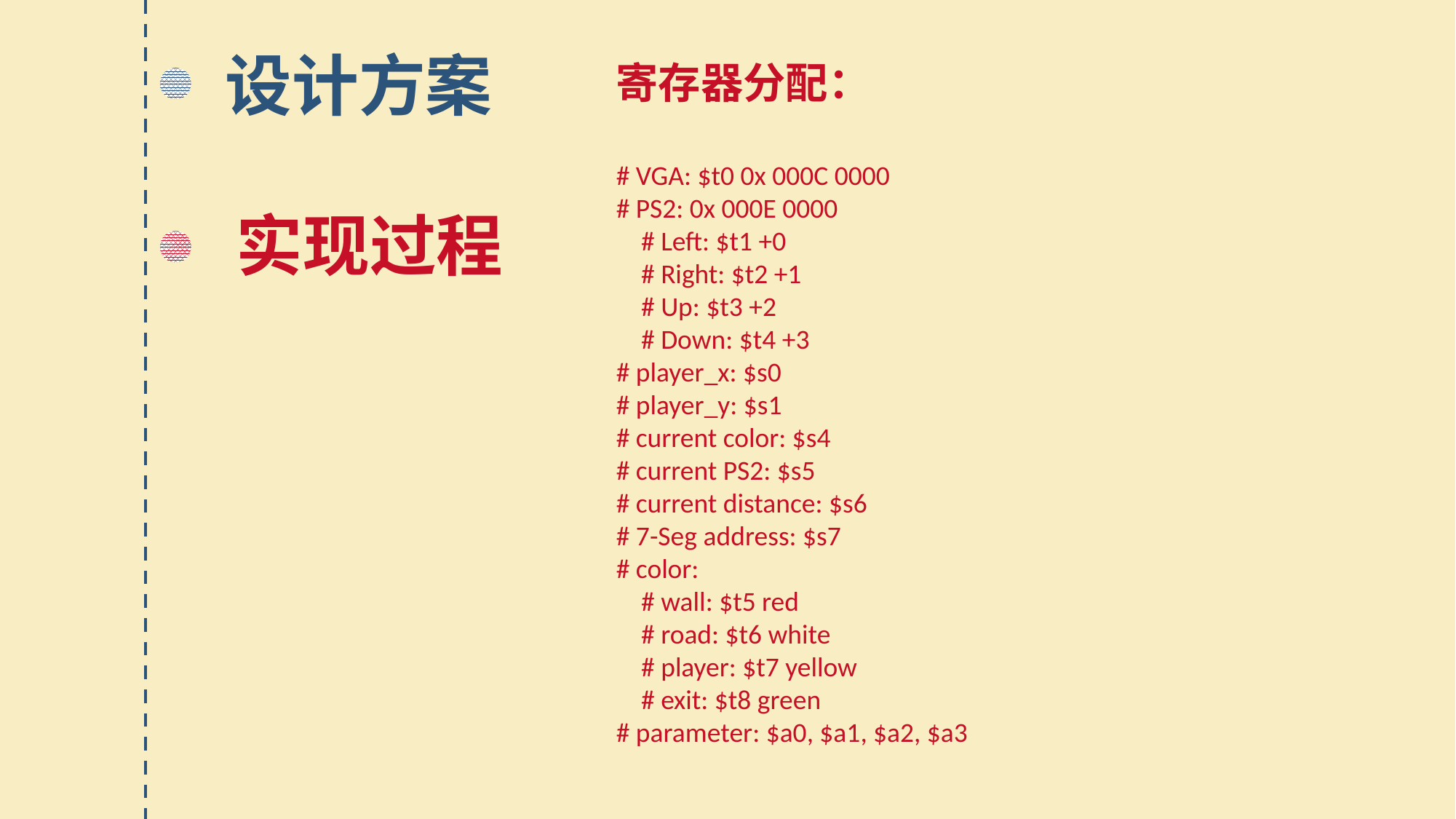

寄存器分配：

# VGA: $t0 0x 000C 0000
# PS2: 0x 000E 0000
    # Left: $t1 +0
    # Right: $t2 +1
    # Up: $t3 +2
    # Down: $t4 +3
# player_x: $s0
# player_y: $s1
# current color: $s4
# current PS2: $s5
# current distance: $s6
# 7-Seg address: $s7
# color:
    # wall: $t5 red
    # road: $t6 white
    # player: $t7 yellow
    # exit: $t8 green
# parameter: $a0, $a1, $a2, $a3
设计方案

 实现过程